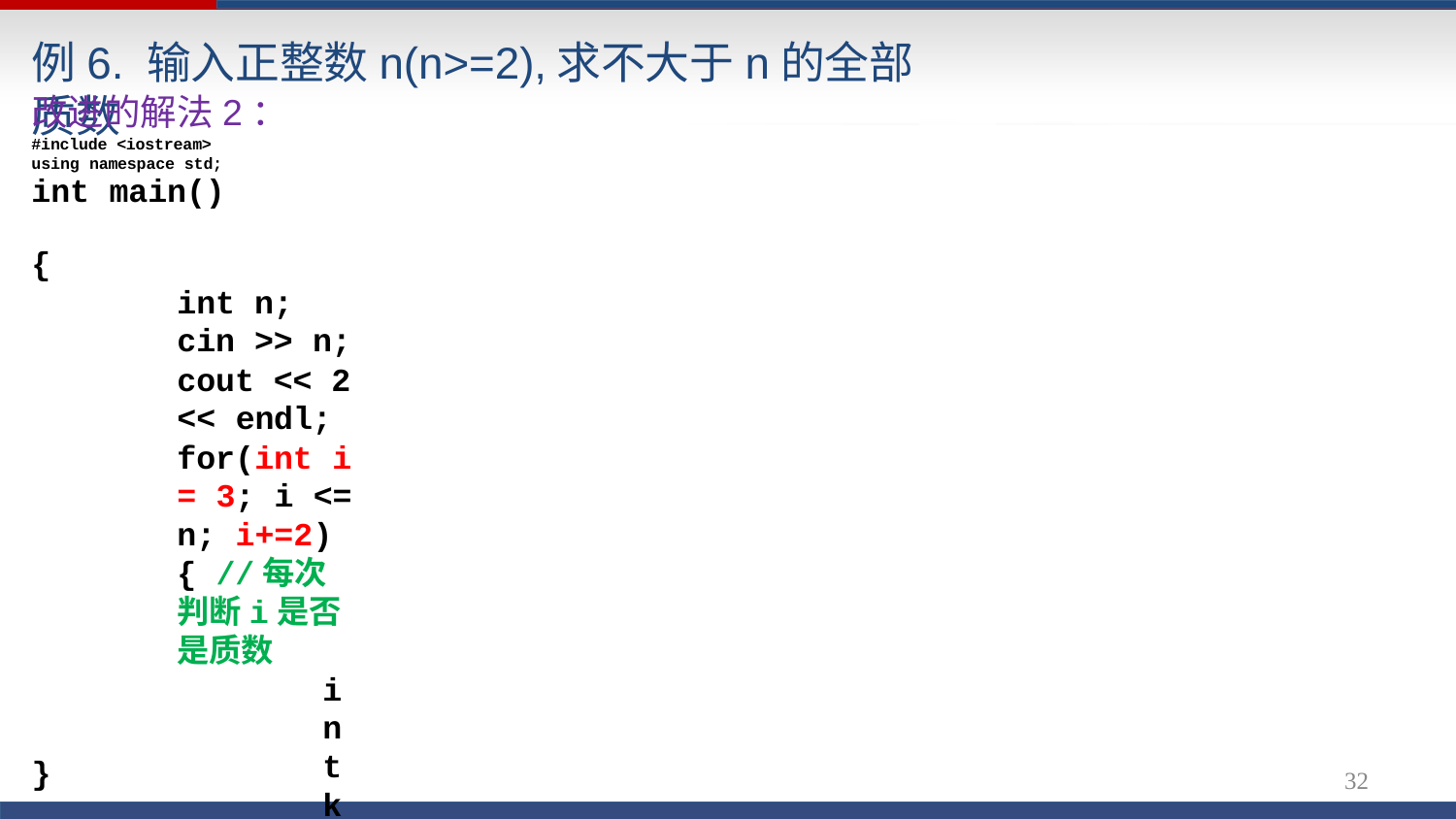

# 例6. 输入正整数n(n>=2),求不大于n的全部质数
改进的解法2：
#include <iostream>  using namespace std;
int main()	{
int n;  cin >> n;
cout << 2 << endl;
for(int i = 3; i <= n; i+=2) { //每次判断i是否是质数
int k;
for(k = 3; k < i; k+=2) {  if( i % k == 0)
break;
if( k*k > i)
break;
}
if( k*k > i) cout << i << endl;
}
return 0;
}
32